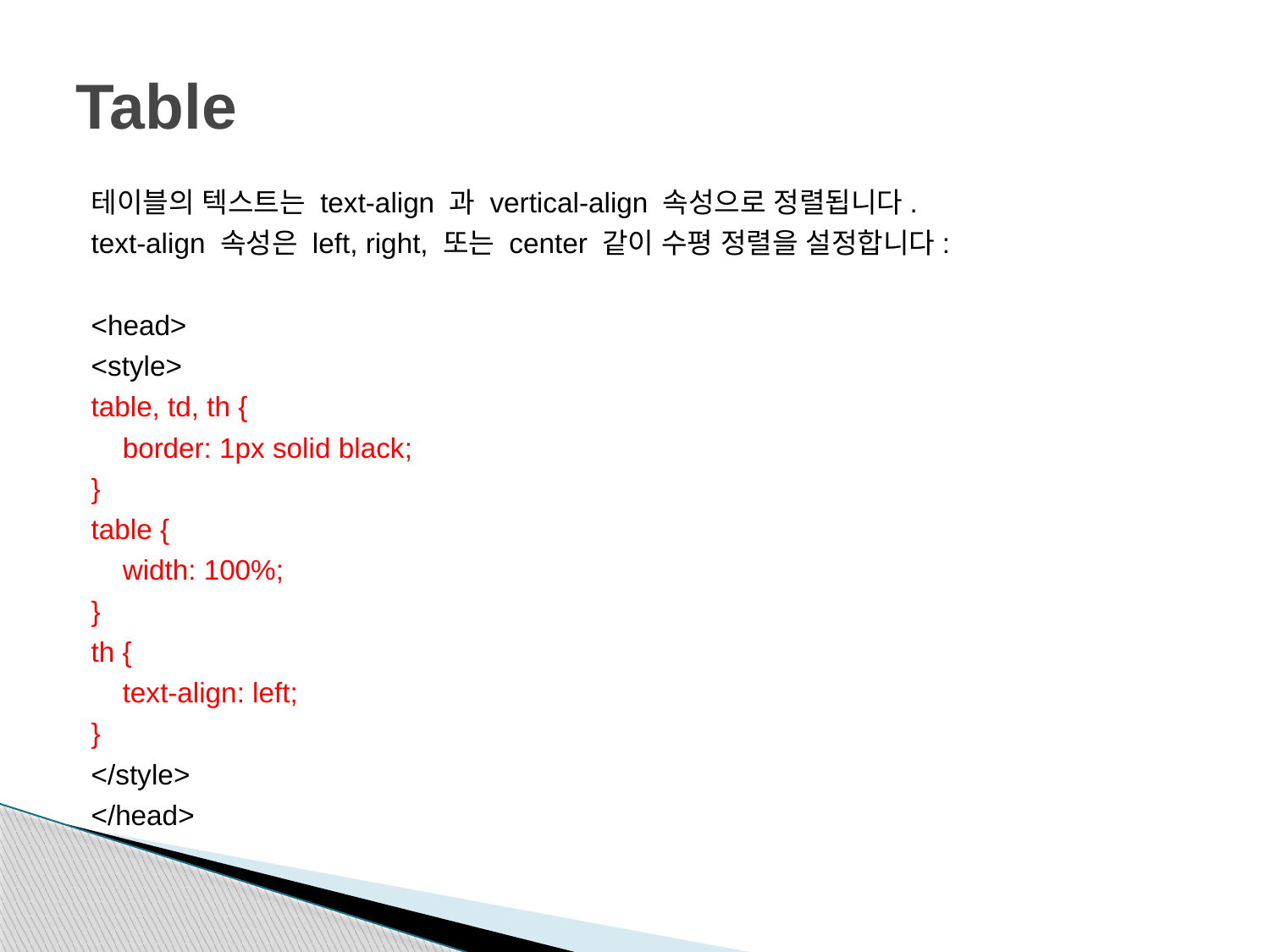

# Table
테이블의 텍스트는 text-align 과 vertical-align 속성으로 정렬됩니다.
text-align 속성은 left, right, 또는 center 같이 수평 정렬을 설정합니다:

<head>
<style>
table, td, th {
    border: 1px solid black;
}
table {
    width: 100%;
}
th {
    text-align: left;
}
</style>
</head>